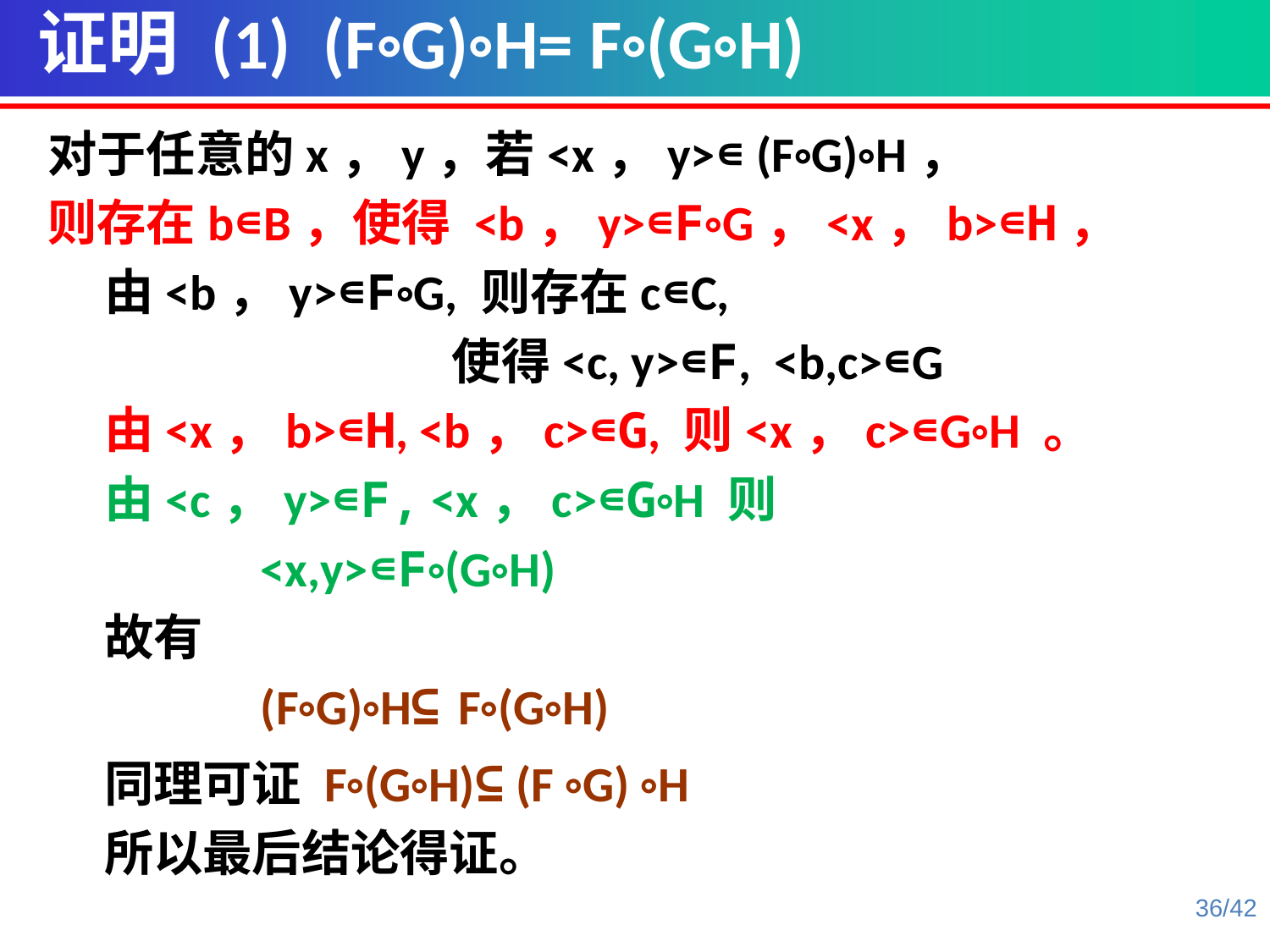

证明 (1)  (F◦G)◦H= F◦(G◦H)
对于任意的x，y，若<x，y>∊ (F◦G)◦H，
则存在b∊B，使得 <b，y>∊F◦G，<x，b>∊H，
    由<b，y>∊F◦G, 则存在c∊C,
                                   使得<c, y>∊F,  <b,c>∊G
    由<x，b>∊H, <b，c>∊G, 则<x，c>∊G◦H 。
    由<c，y>∊F, <x，c>∊G◦H 则
                   <x,y>∊F◦(G◦H)
    故有
                   (F◦G)◦H⊆ F◦(G◦H)
    同理可证 F◦(G◦H)⊆ (F ◦G) ◦H
    所以最后结论得证。
36/42